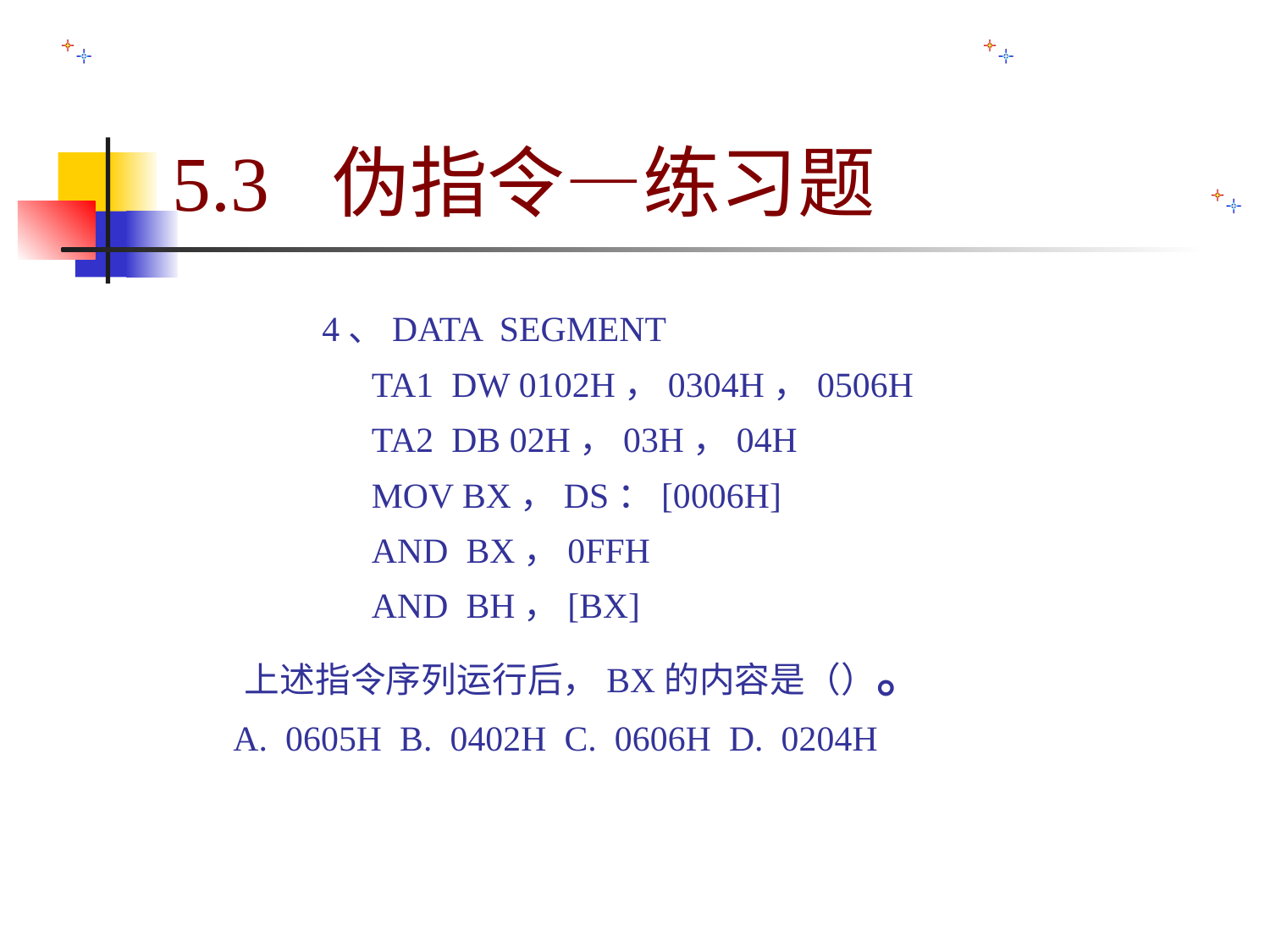

# 5.3  伪指令—练习题
                       4、DATA  SEGMENT
		TA1  DW 0102H，0304H，0506H
		TA2  DB 02H，03H，04H
		MOV BX，DS：[0006H]
		AND  BX，0FFH
		AND  BH，[BX]
	上述指令序列运行后，BX的内容是（）。
             A.  0605H  B.  0402H  C.  0606H  D.  0204H